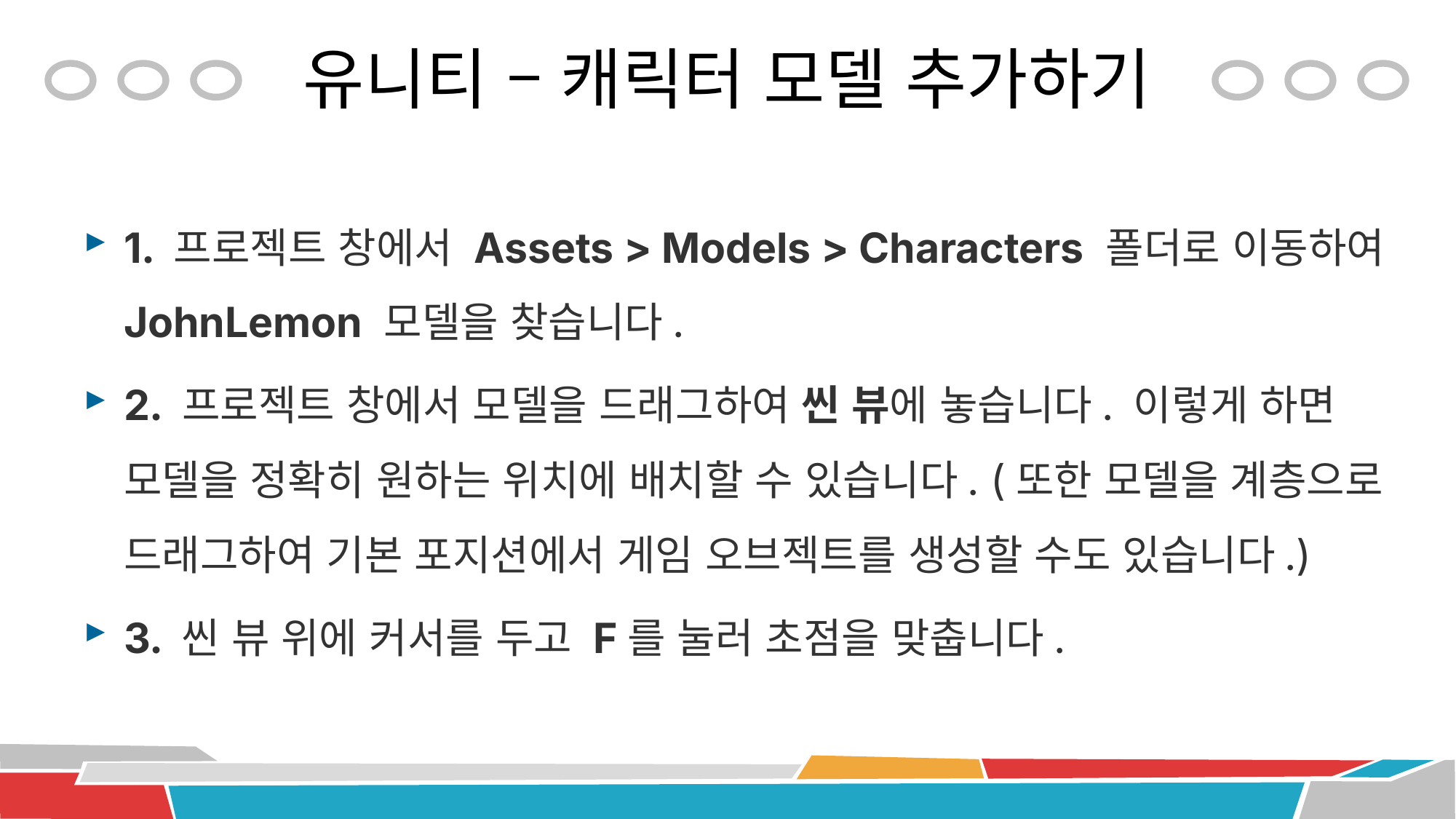

# 유니티 – 캐릭터 모델 추가하기
1. 프로젝트 창에서 Assets > Models > Characters 폴더로 이동하여 JohnLemon 모델을 찾습니다.
2. 프로젝트 창에서 모델을 드래그하여 씬 뷰에 놓습니다. 이렇게 하면 모델을 정확히 원하는 위치에 배치할 수 있습니다. (또한 모델을 계층으로 드래그하여 기본 포지션에서 게임 오브젝트를 생성할 수도 있습니다.)
3. 씬 뷰 위에 커서를 두고 F를 눌러 초점을 맞춥니다.